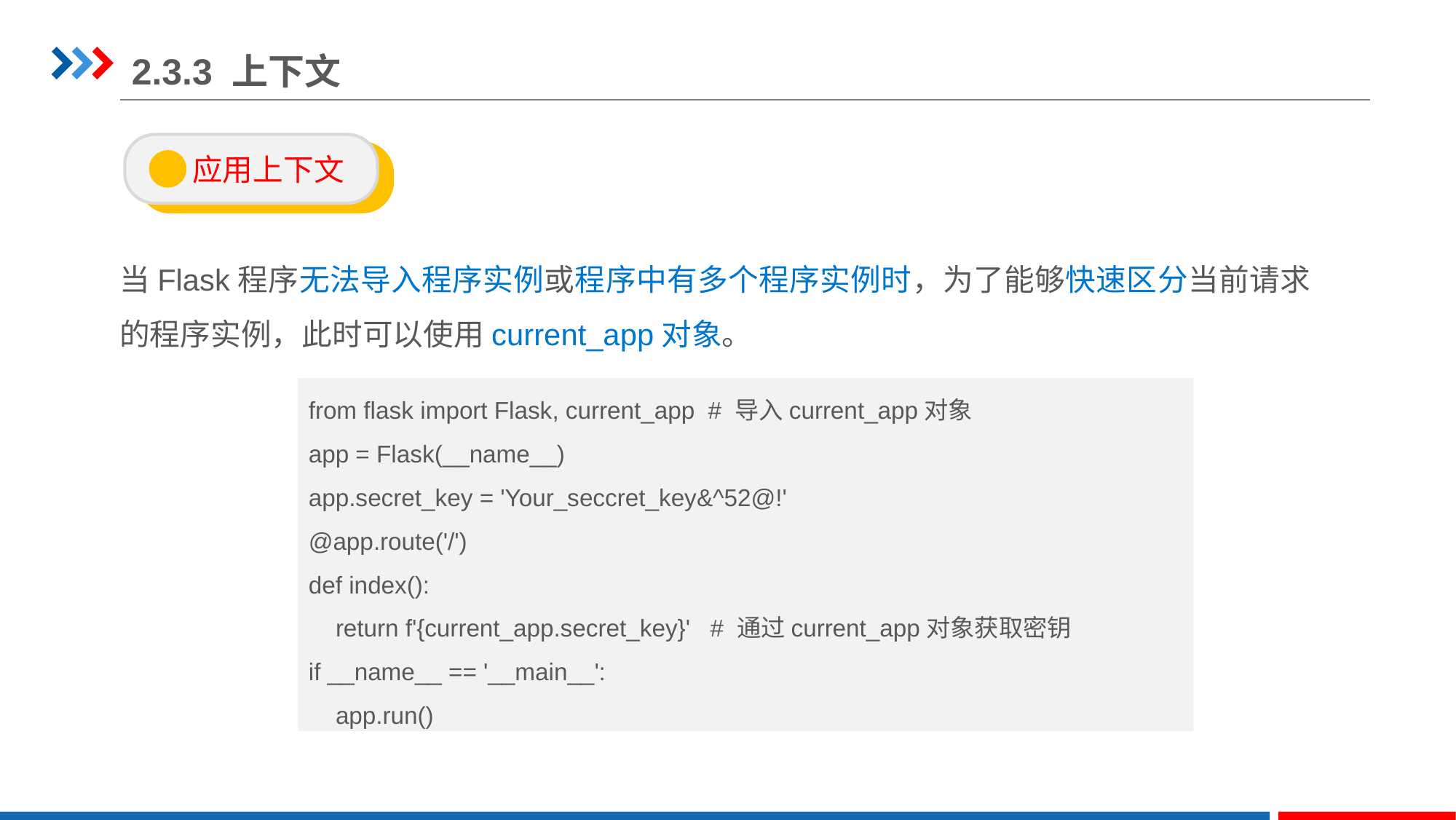

2.3.3 上下文
    应用上下文

当Flask程序无法导入程序实例或程序中有多个程序实例时，为了能够快速区分当前请求的程序实例，此时可以使用current_app对象。
from flask import Flask, current_app  # 导入current_app对象
app = Flask(__name__)
app.secret_key = 'Your_seccret_key&^52@!'
@app.route('/')
def index():
    return f'{current_app.secret_key}'   # 通过current_app对象获取密钥
if __name__ == '__main__':
    app.run()